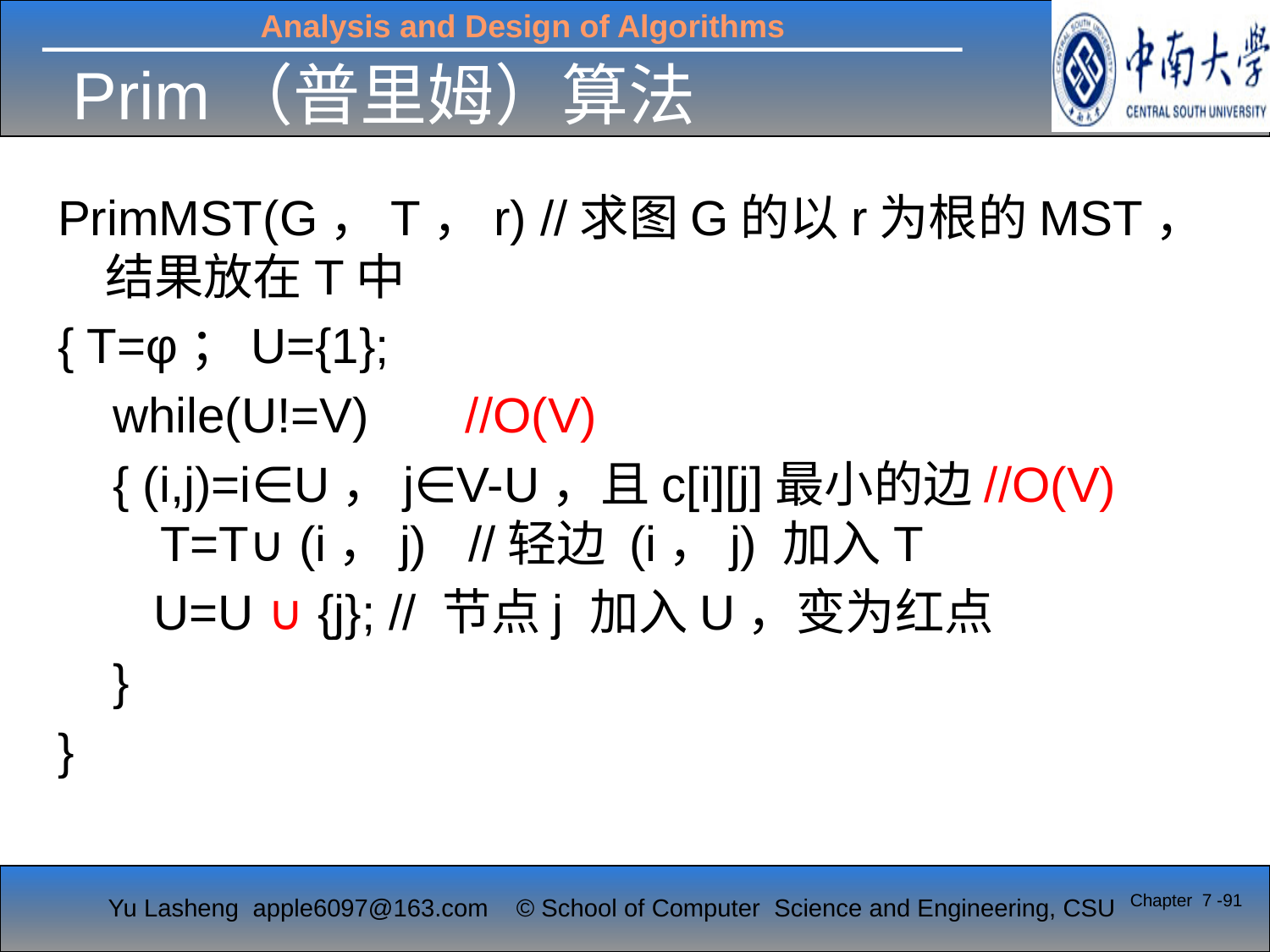

# Prim（普里姆）算法
PrimMST(G，T，r) //求图G的以r为根的MST，结果放在T中
{ T=φ；U={1};
    while(U!=V)       //O(V)
    { (i,j)=i∈U，j∈V-U，且c[i][j]最小的边//O(V)
    T=T∪ (i，j)   //轻边 (i，j) 加入T
       U=U ∪ {j}; // 节点j 加入U，变为红点
    }
}
Chapter  7 -91